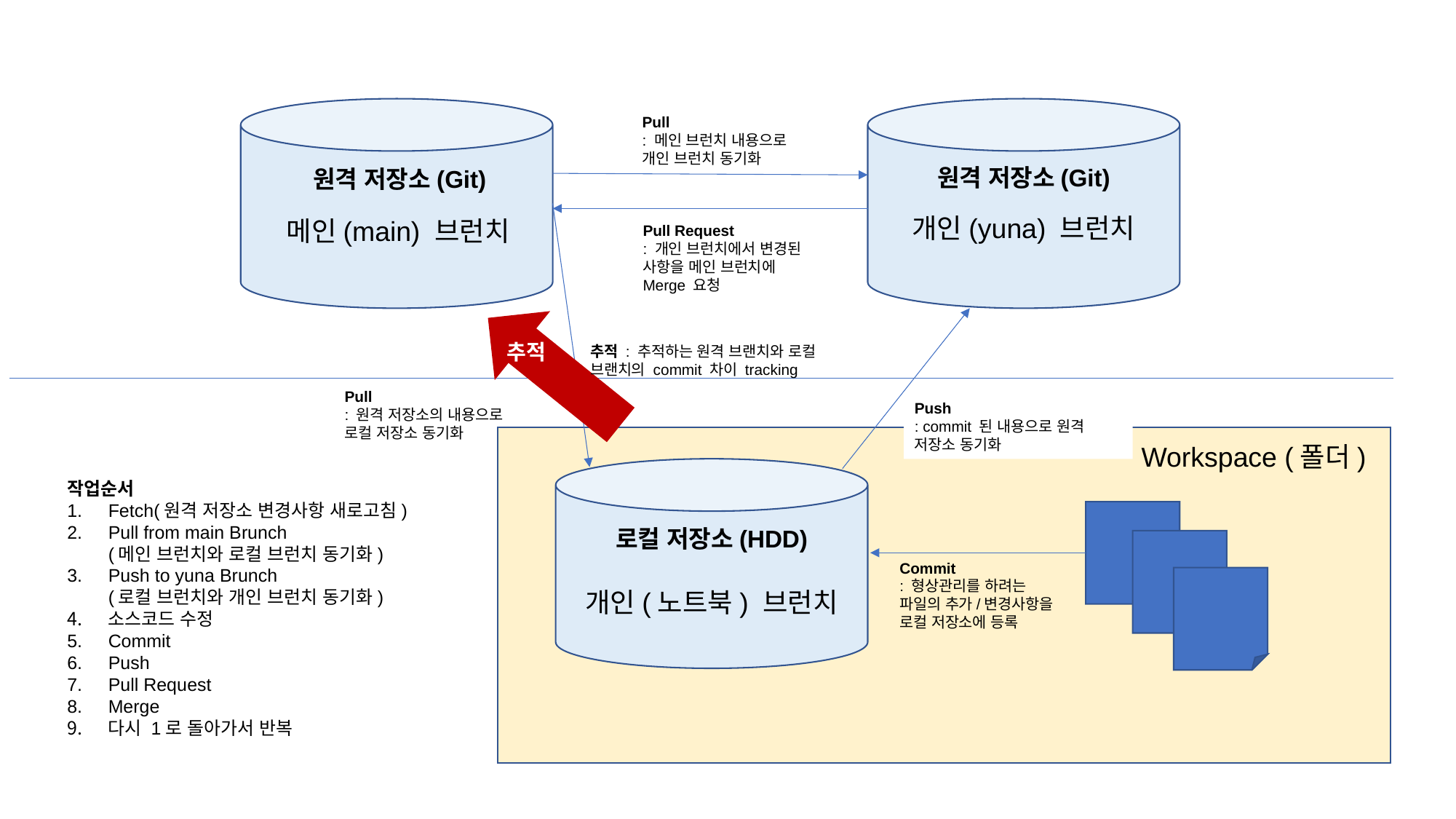

Pull
: 메인 브런치 내용으로 개인 브런치 동기화
원격 저장소(Git)
원격 저장소(Git)
개인(yuna) 브런치
메인(main) 브런치
Pull Request
: 개인 브런치에서 변경된 사항을 메인 브런치에
Merge 요청

추적
추적 : 추적하는 원격 브랜치와 로컬 브랜치의 commit 차이 tracking
Pull
: 원격 저장소의 내용으로 로컬 저장소 동기화
Push
: commit 된 내용으로 원격 저장소 동기화

Workspace (폴더)

작업순서
Fetch(원격 저장소 변경사항 새로고침)
Pull from main Brunch
(메인 브런치와 로컬 브런치 동기화)
Push to yuna Brunch
(로컬 브런치와 개인 브런치 동기화)
소스코드 수정
Commit
Push
Pull Request
Merge
다시 1로 돌아가서 반복

로컬 저장소(HDD)

개인(노트북) 브런치

Commit
: 형상관리를 하려는 파일의 추가/변경사항을 로컬 저장소에 등록